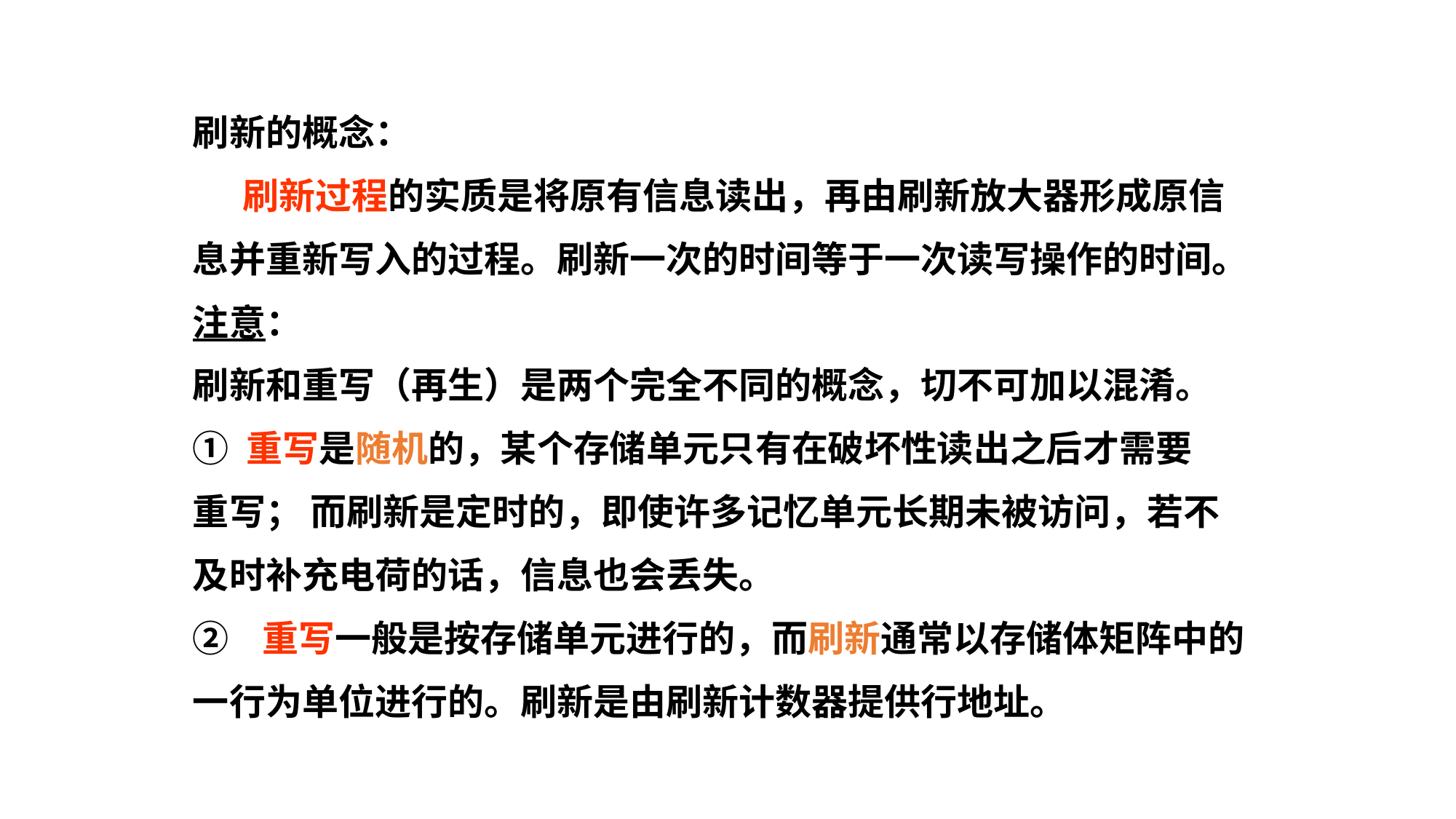

刷新的概念：
     刷新过程的实质是将原有信息读出，再由刷新放大器形成原信
息并重新写入的过程。刷新一次的时间等于一次读写操作的时间。
注意：
刷新和重写（再生）是两个完全不同的概念，切不可加以混淆。
① 重写是随机的，某个存储单元只有在破坏性读出之后才需要
重写； 而刷新是定时的，即使许多记忆单元长期未被访问，若不
及时补充电荷的话，信息也会丢失。
②   重写一般是按存储单元进行的，而刷新通常以存储体矩阵中的
一行为单位进行的。刷新是由刷新计数器提供行地址。